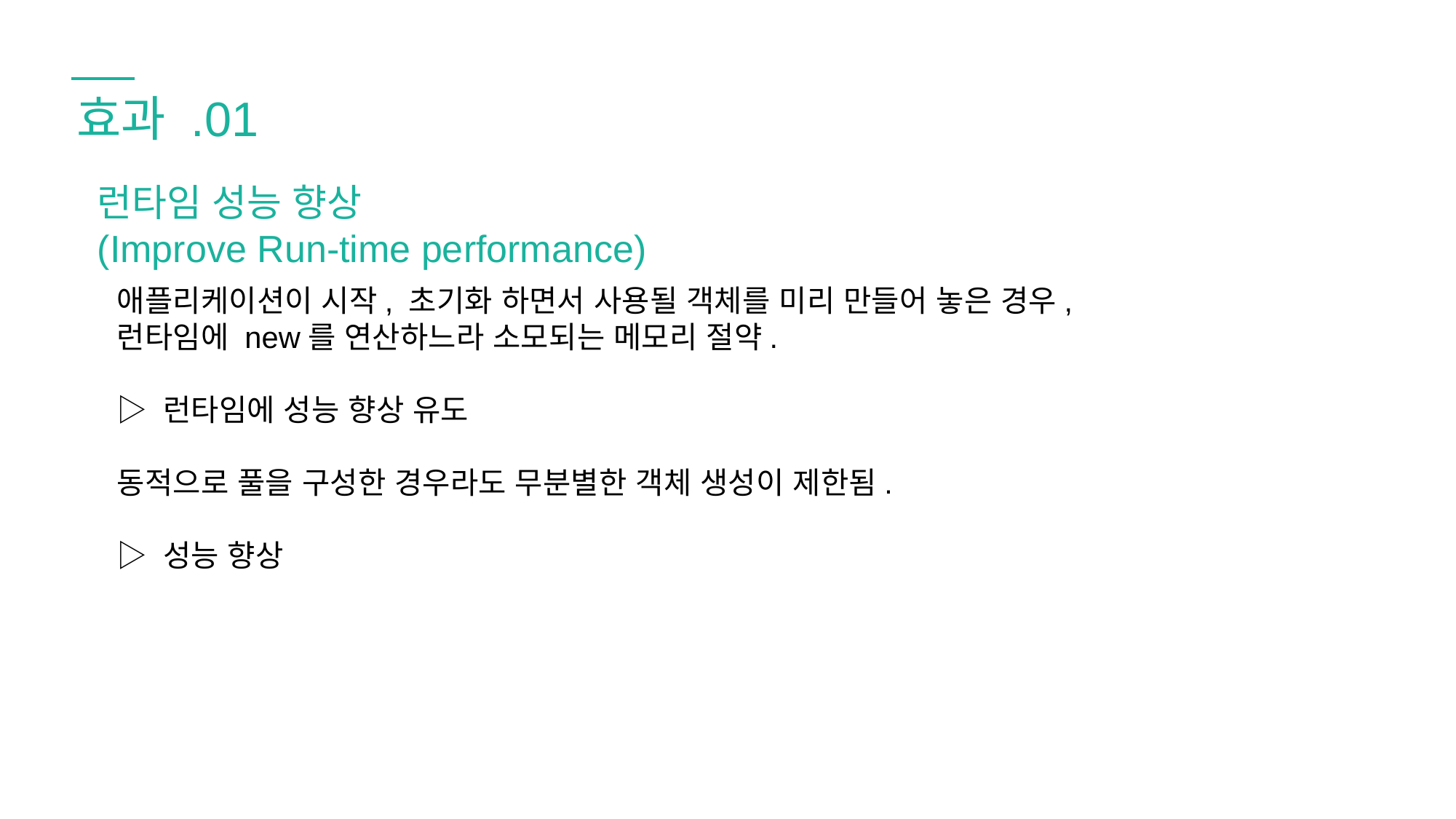

효과 .01
런타임 성능 향상
(Improve Run-time performance)
애플리케이션이 시작, 초기화 하면서 사용될 객체를 미리 만들어 놓은 경우,
런타임에 new를 연산하느라 소모되는 메모리 절약.

▷ 런타임에 성능 향상 유도

동적으로 풀을 구성한 경우라도 무분별한 객체 생성이 제한됨.

▷ 성능 향상
BUSINESS